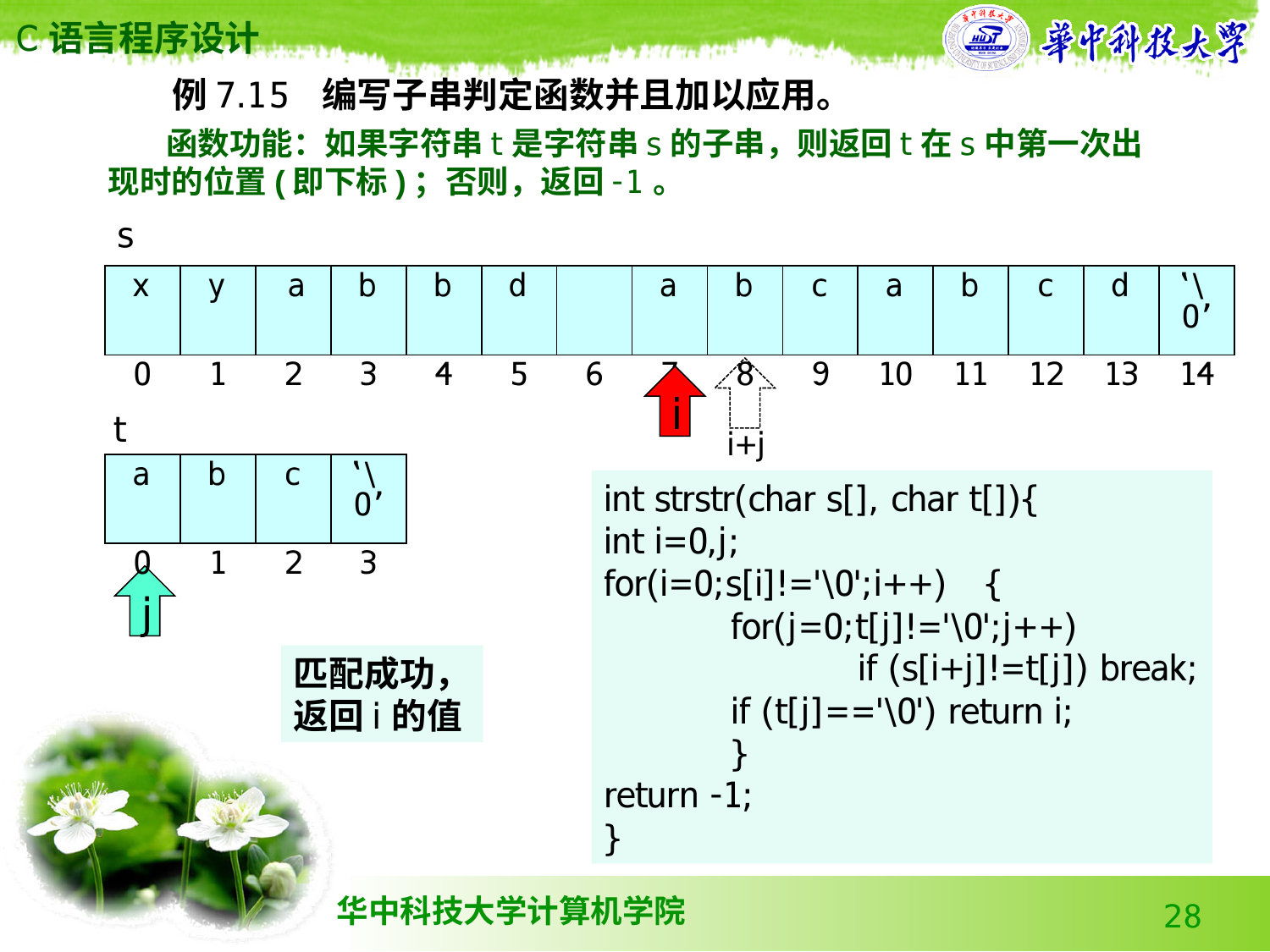

例7.15  编写子串判定函数并且加以应用。
       函数功能：如果字符串t是字符串s的子串，则返回t在s中第一次出现时的位置(即下标)；否则，返回-1。
s
| x | y | a | b | b | d |  | a | b | c | a | b | c | d | ‘\0’ |
| --- | --- | --- | --- | --- | --- | --- | --- | --- | --- | --- | --- | --- | --- | --- |
| 0 | 1 | 2 | 3 | 4 | 5 | 6 | 7 | 8 | 9 | 10 | 11 | 12 | 13 | 14 |

i+j
i

t
| a | b | c | ‘\0’ |
| --- | --- | --- | --- |
| 0 | 1 | 2 | 3 |
int strstr(char s[], char t[]){
int i=0,j;
for(i=0;s[i]!='\0';i++)	{
	for(j=0;t[j]!='\0';j++)
		if (s[i+j]!=t[j]) break;
	if (t[j]=='\0') return i;
	}
return -1;
}
j
匹配成功，
返回i的值
28